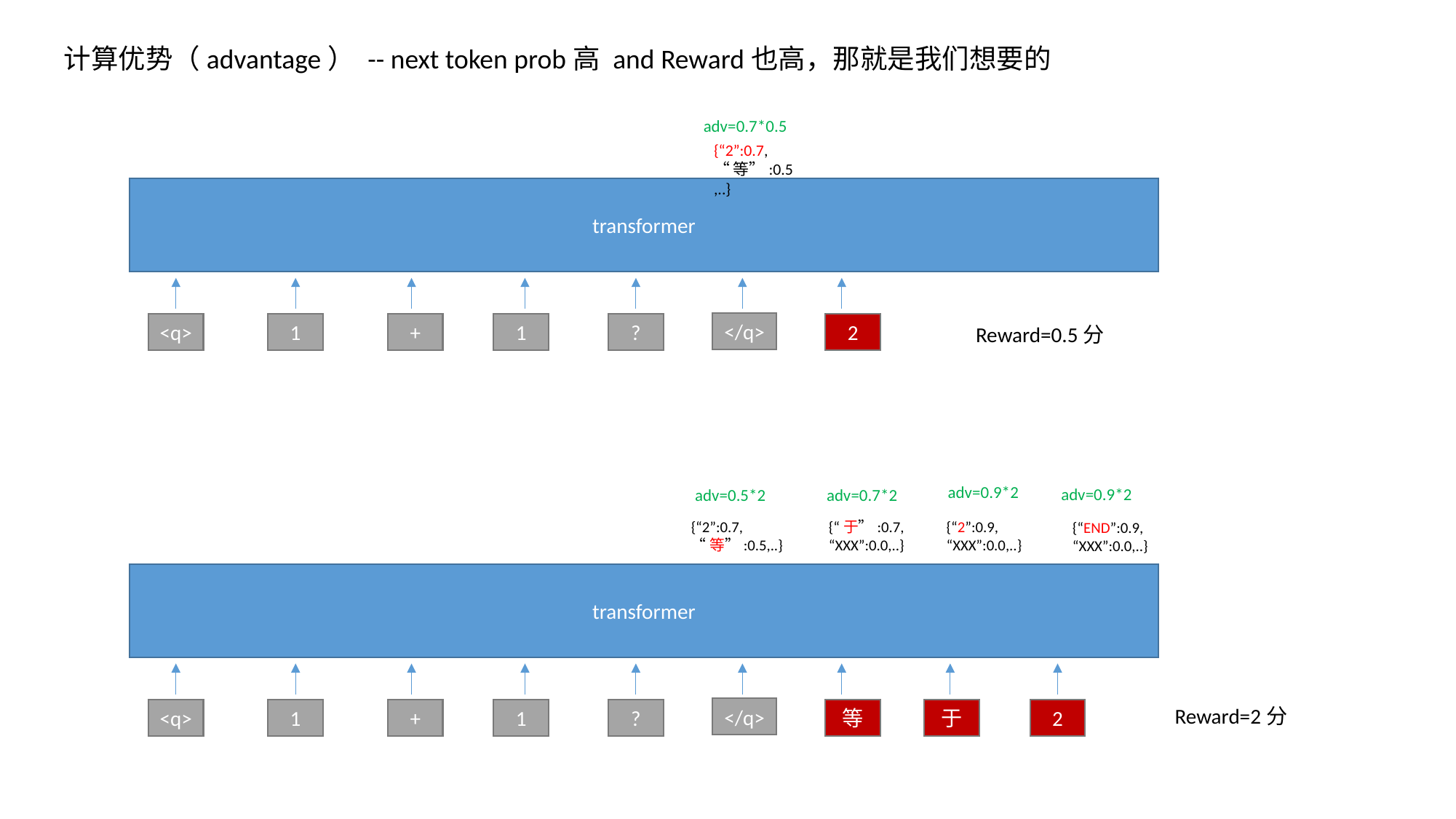

计算优势（advantage） -- next token prob高 and Reward也高，那就是我们想要的
adv=0.7*0.5
{“2”:0.7,
“等”:0.5,..}
transformer
</q>
<q>
1
+
1
?
2
Reward=0.5分
adv=0.9*2
adv=0.9*2
adv=0.5*2
adv=0.7*2
{“2”:0.7,
“等”:0.5,..}
{“于”:0.7,
“XXX”:0.0,..}
{“2”:0.9,
“XXX”:0.0,..}
{“END”:0.9,
“XXX”:0.0,..}
transformer
Reward=2分
</q>
<q>
1
+
1
?
等
于
2